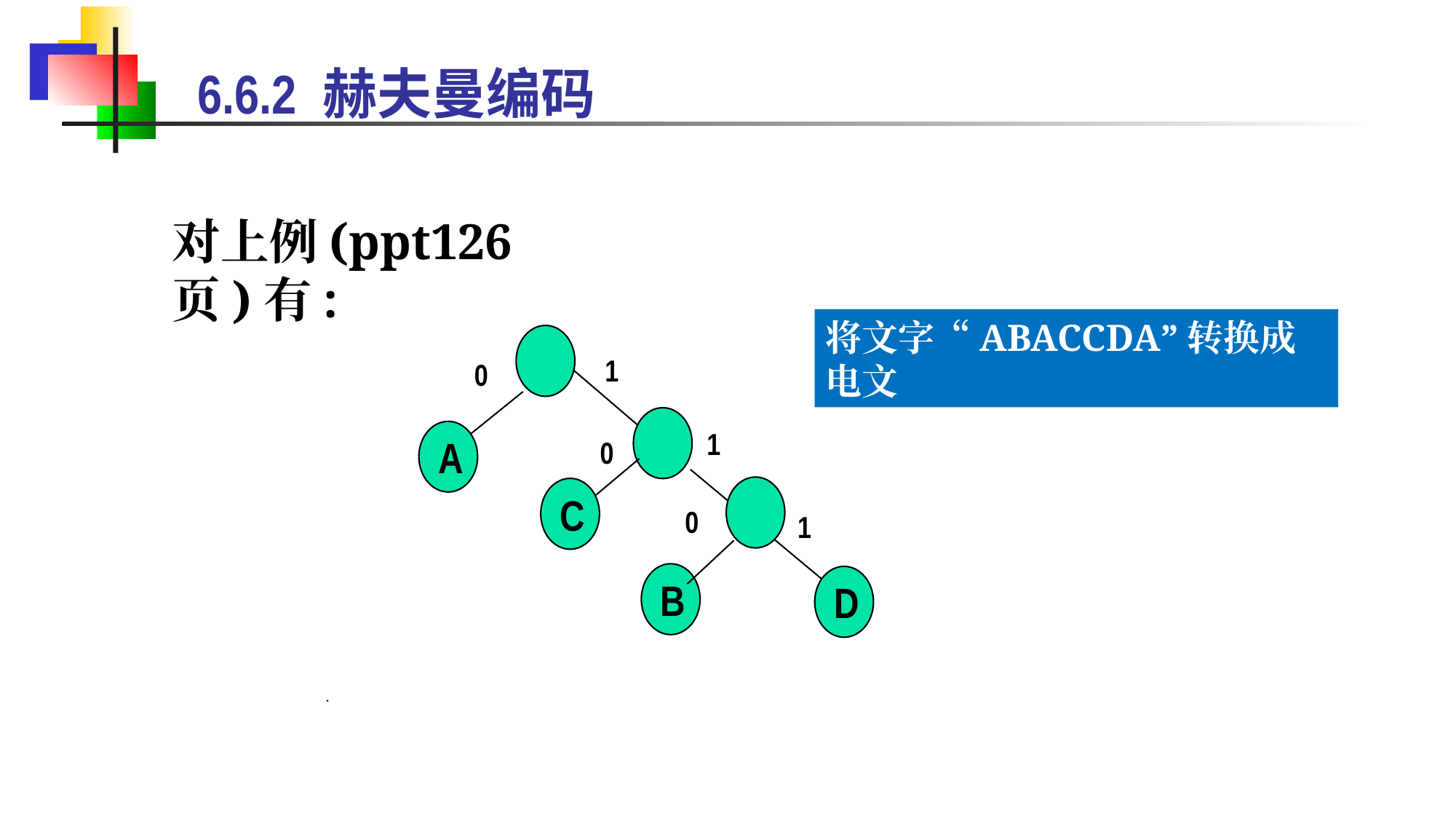

6.6.2 赫夫曼编码
对上例(ppt126页)有:
将文字“ABACCDA”转换成电文

C

B
D
1
1

A
1

0
0
0